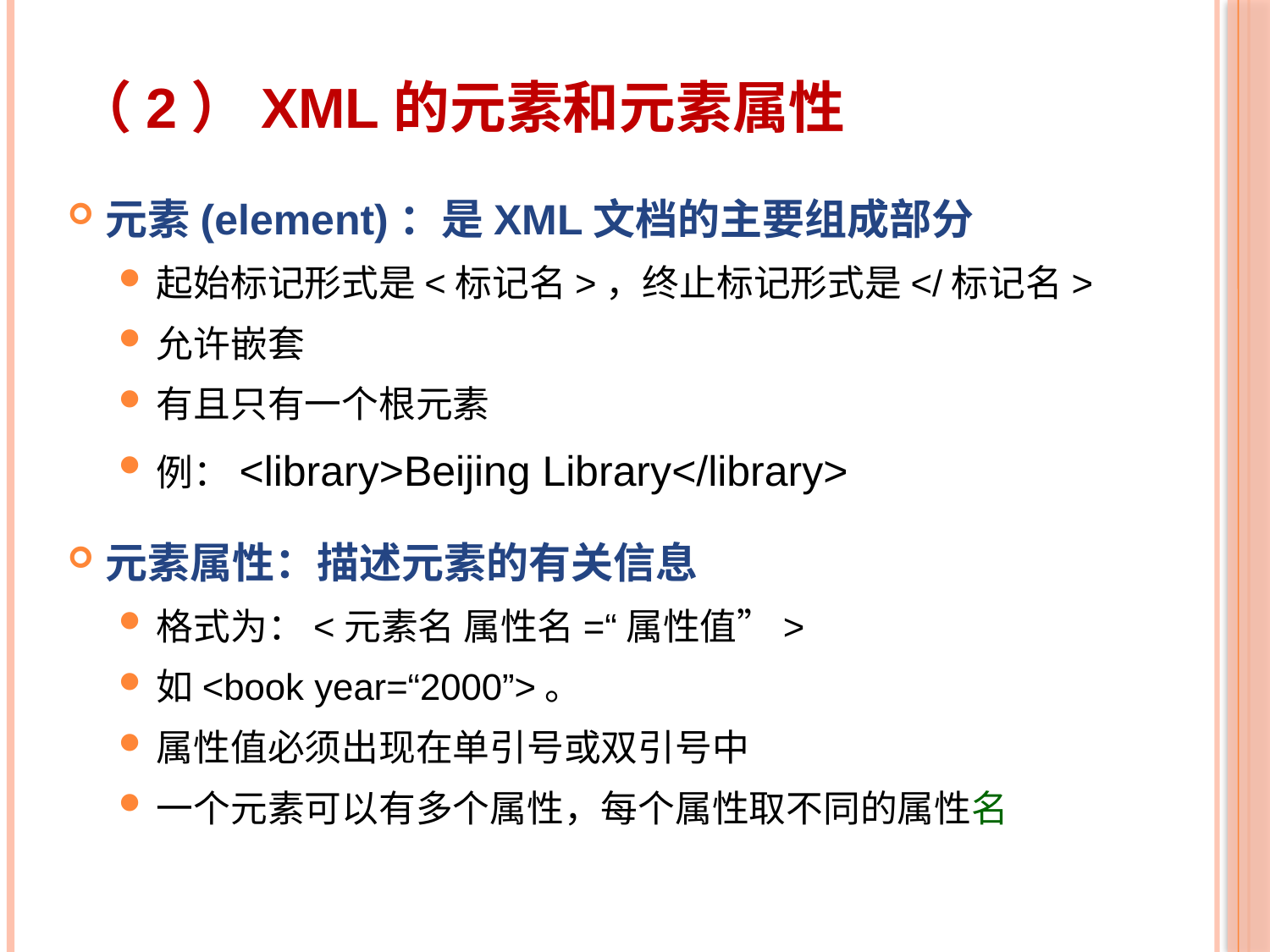

# （2）XML的元素和元素属性
元素(element)：是XML文档的主要组成部分
起始标记形式是<标记名>，终止标记形式是</标记名>
允许嵌套
有且只有一个根元素
例：<library>Beijing Library</library>
元素属性：描述元素的有关信息
格式为：<元素名 属性名=“属性值”>
如<book year=“2000”>。
属性值必须出现在单引号或双引号中
一个元素可以有多个属性，每个属性取不同的属性名